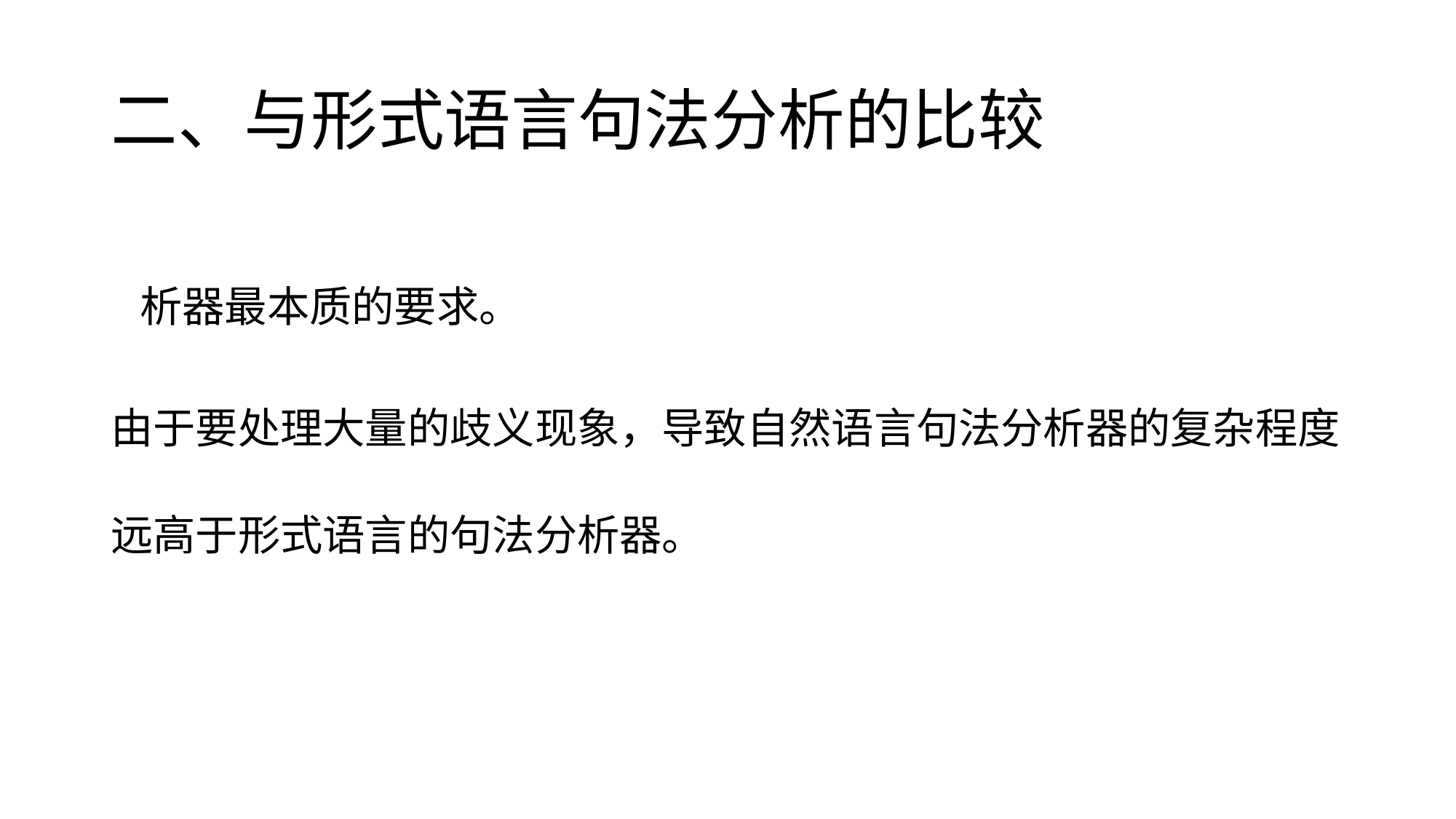

# 二、与形式语言句法分析的比较
  析器最本质的要求。
由于要处理大量的歧义现象，导致自然语言句法分析器的复杂程度远高于形式语言的句法分析器。